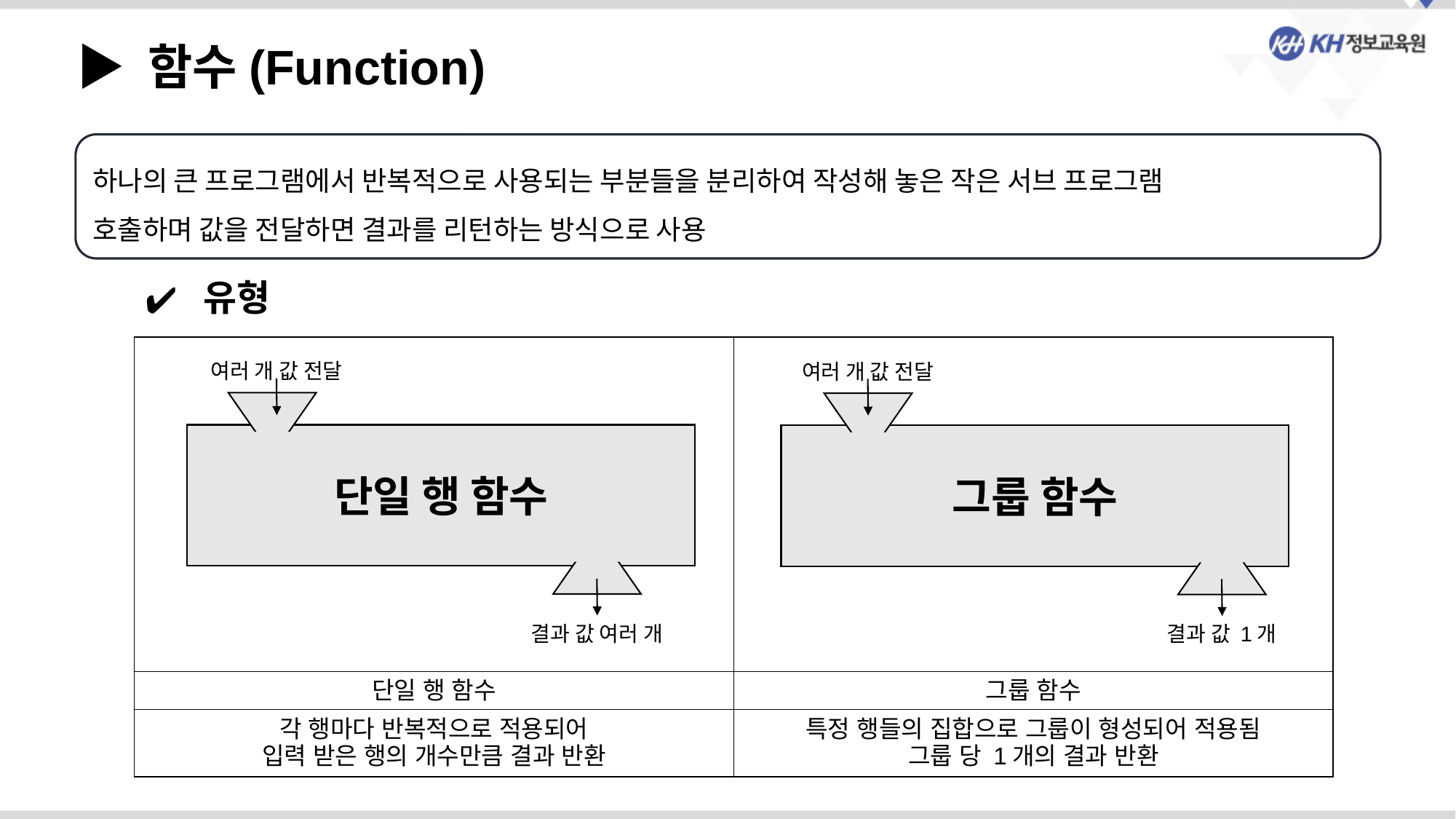

▶ 함수(Function)
하나의 큰 프로그램에서 반복적으로 사용되는 부분들을 분리하여 작성해 놓은 작은 서브 프로그램
호출하며 값을 전달하면 결과를 리턴하는 방식으로 사용
 유형
|  |  |
| --- | --- |
| 단일 행 함수 | 그룹 함수 |
| 각 행마다 반복적으로 적용되어 입력 받은 행의 개수만큼 결과 반환 | 특정 행들의 집합으로 그룹이 형성되어 적용됨 그룹 당 1개의 결과 반환 |
여러 개 값 전달

단일 행 함수

결과 값 여러 개
여러 개 값 전달

그룹 함수

결과 값 1개